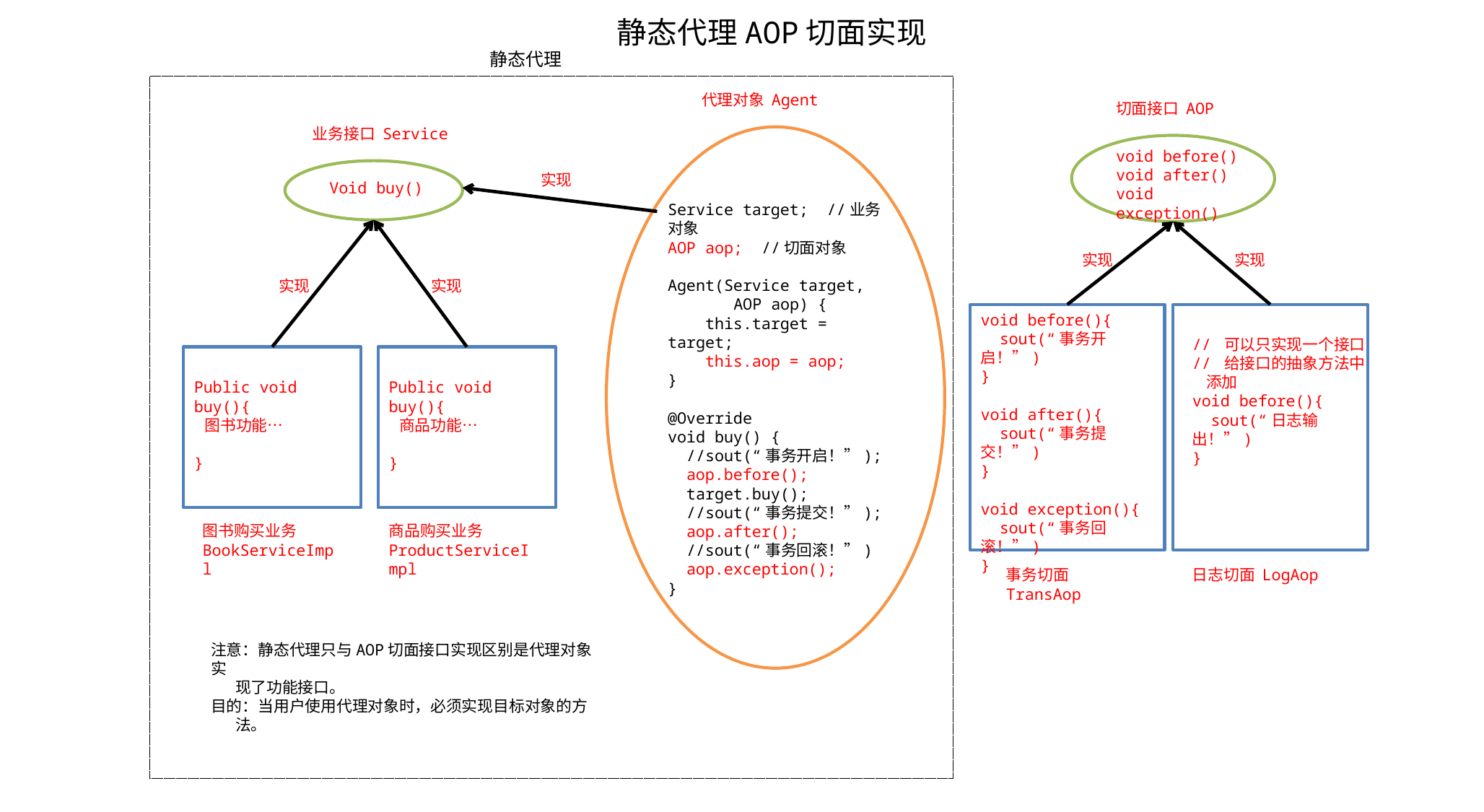

静态代理AOP切面实现
静态代理

代理对象 Agent
切面接口 AOP
业务接口 Service

void before()
void after()
void exception()

实现
Void buy()
Service target;  //业务对象
AOP aop;  //切面对象

Agent(Service target,
       AOP aop) {
    this.target = target;
    this.aop = aop;
}

@Override
void buy() {
  //sout(“事务开启！”);
  aop.before();
  target.buy();
  //sout(“事务提交！”);
  aop.after();
  //sout(“事务回滚！”)
  aop.exception();
}

实现
实现
实现
实现

void before(){
  sout(“事务开启！”)
}

void after(){
  sout(“事务提交！”)
}

void exception(){
  sout(“事务回滚！”)
}
// 可以只实现一个接口
// 给接口的抽象方法中
   添加
void before(){
  sout(“日志输出！”)
}

Public void buy(){
  图书功能…

}
Public void buy(){
  商品功能…

}
图书购买业务BookServiceImpl
商品购买业务ProductServiceImpl
事务切面 TransAop
日志切面 LogAop
注意：静态代理只与AOP切面接口实现区别是代理对象实
      现了功能接口。
目的：当用户使用代理对象时，必须实现目标对象的方
      法。